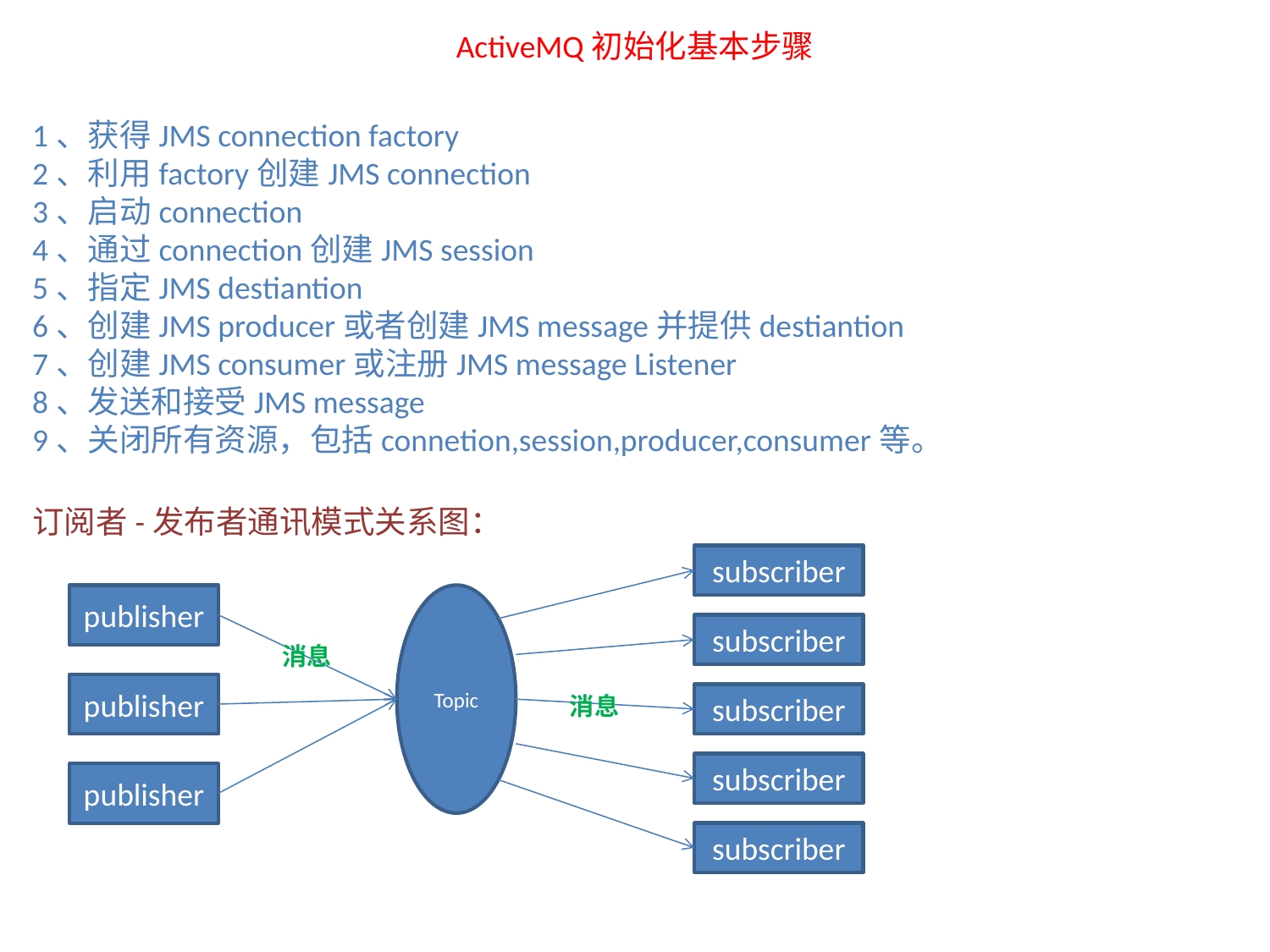

ActiveMQ初始化基本步骤
1、获得JMS connection factory
2、利用factory创建JMS connection
3、启动connection
4、通过connection创建JMS session
5、指定JMS destiantion
6、创建JMS producer或者创建JMS message并提供destiantion
7、创建JMS consumer或注册JMS message Listener
8、发送和接受JMS message
9、关闭所有资源，包括connetion,session,producer,consumer等。
订阅者-发布者通讯模式关系图：
subscriber
publisher
Topic
subscriber
 消息
publisher
 消息
subscriber
subscriber
publisher
subscriber